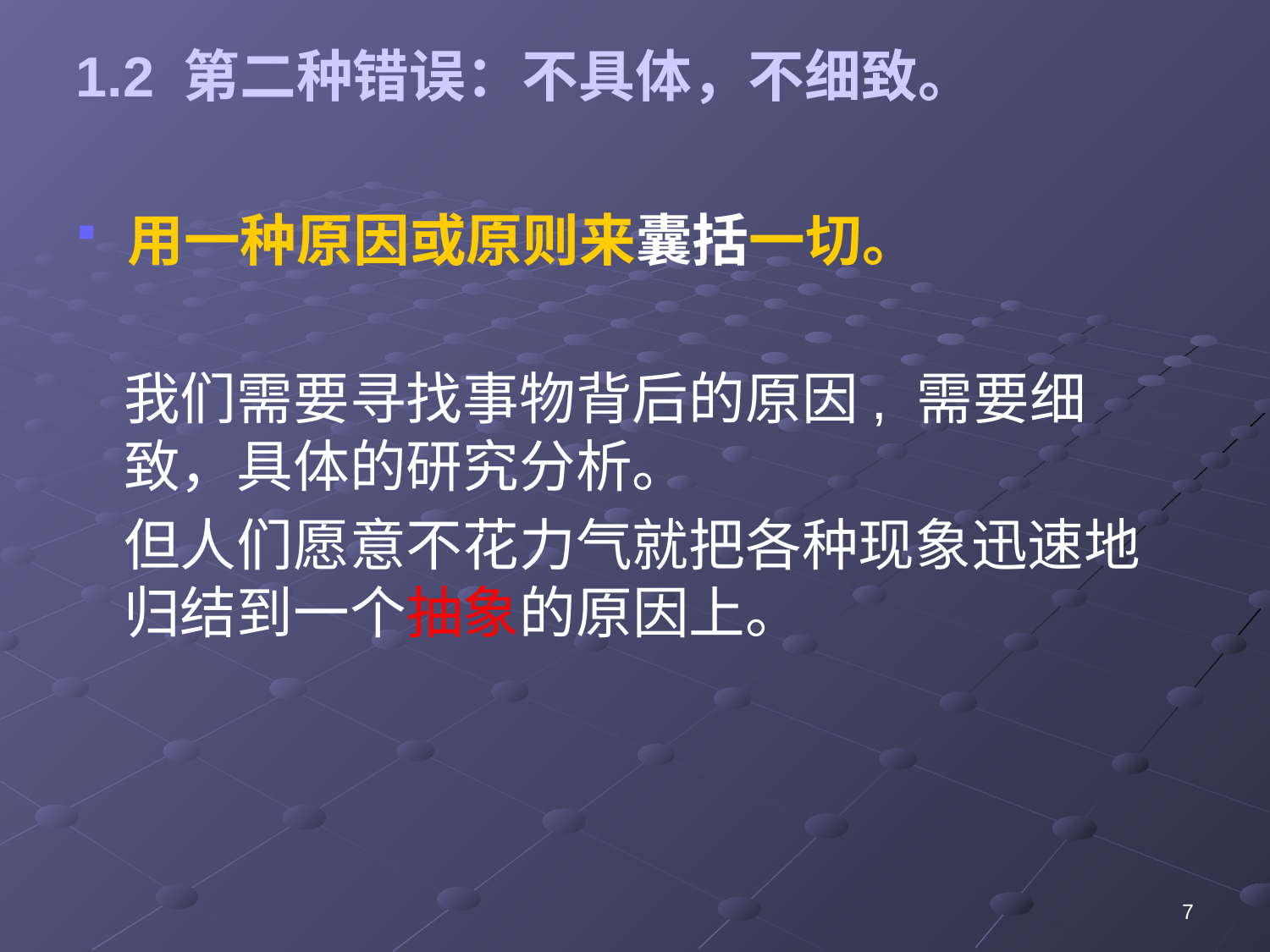

1.2 第二种错误：不具体，不细致。

 用一种原因或原则来囊括一切。

我们需要寻找事物背后的原因, 需要细致，具体的研究分析。
但人们愿意不花力气就把各种现象迅速地归结到一个抽象的原因上。
7